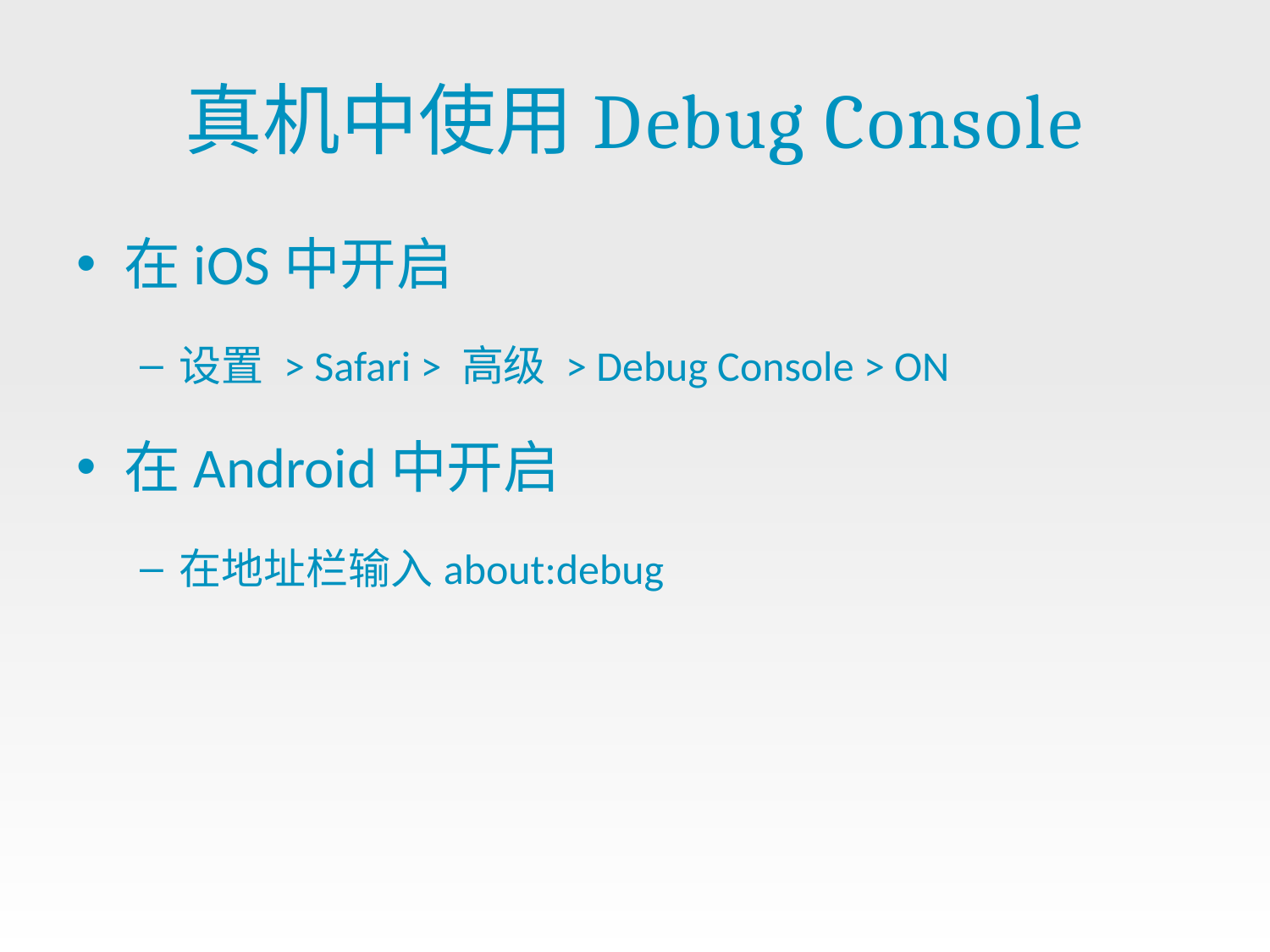

# 真机中使用Debug Console
在iOS中开启
设置 > Safari > 高级 > Debug Console > ON
在Android中开启
在地址栏输入about:debug